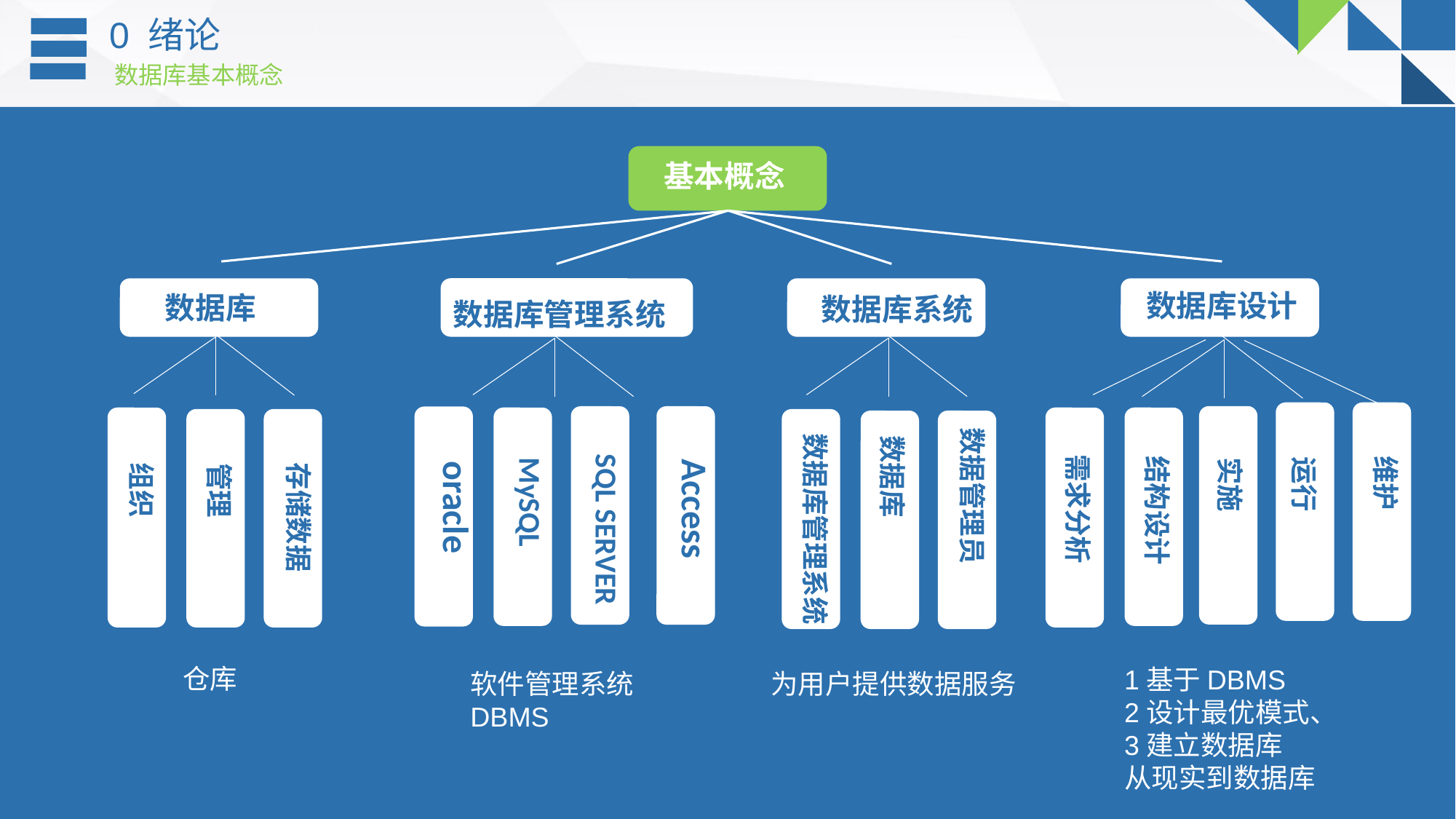

0 绪论

数据库基本概念

基本概念

数据库设计
数据库
数据库系统
数据库管理系统

数据管理员
数据库管理系统
数据库
SQL SERVER
需求分析
结构设计
维护
运行
实施
MySQL
Access
oracle
组织
存储数据
管理
仓库
1基于DBMS
2设计最优模式、
3建立数据库
从现实到数据库
软件管理系统
DBMS
为用户提供数据服务